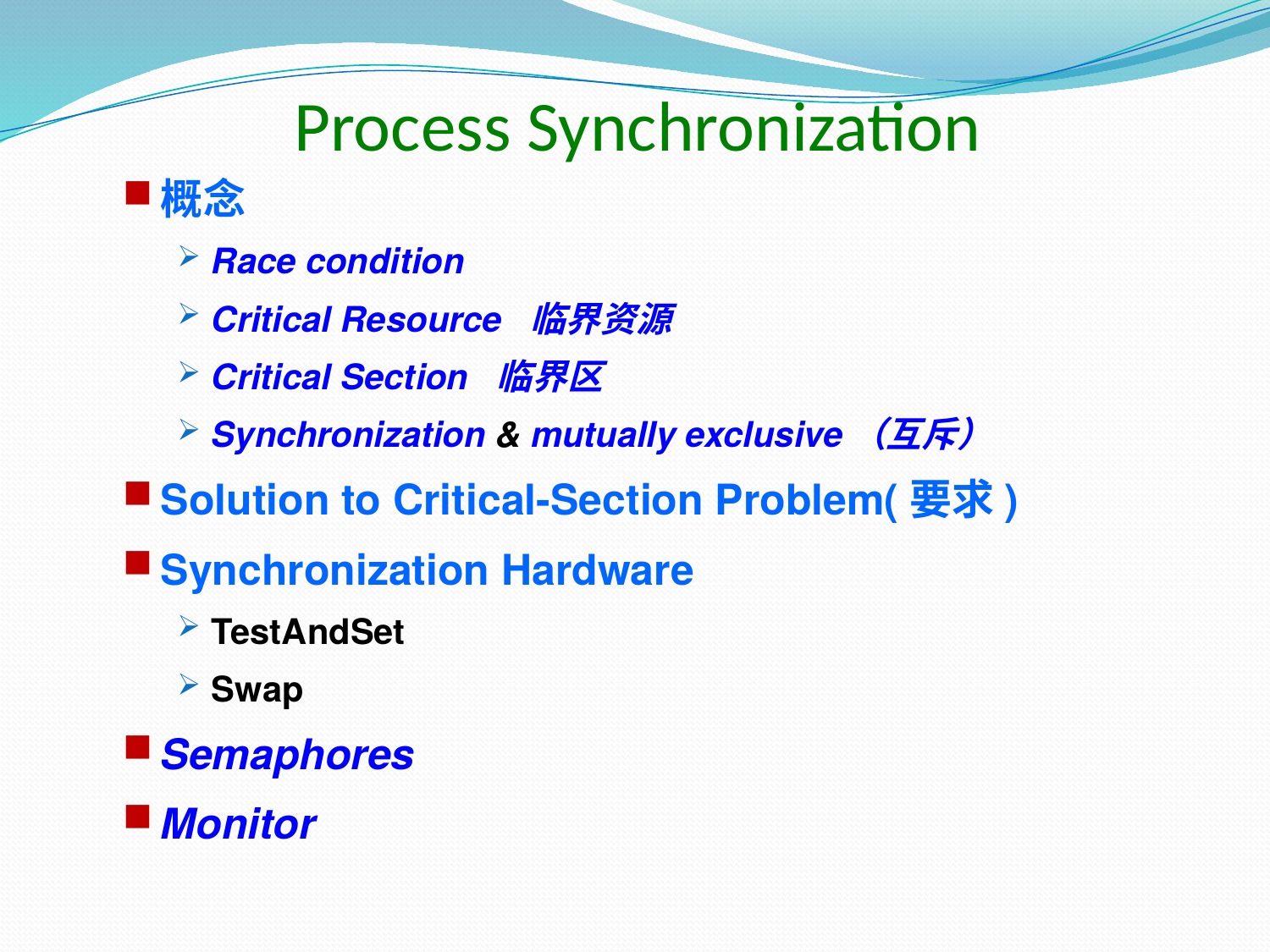

# Process Synchronization
概念
Race condition
Critical Resource  临界资源
Critical Section  临界区
Synchronization & mutually exclusive（互斥）
Solution to Critical-Section Problem(要求)
Synchronization Hardware
TestAndSet
Swap
Semaphores
Monitor